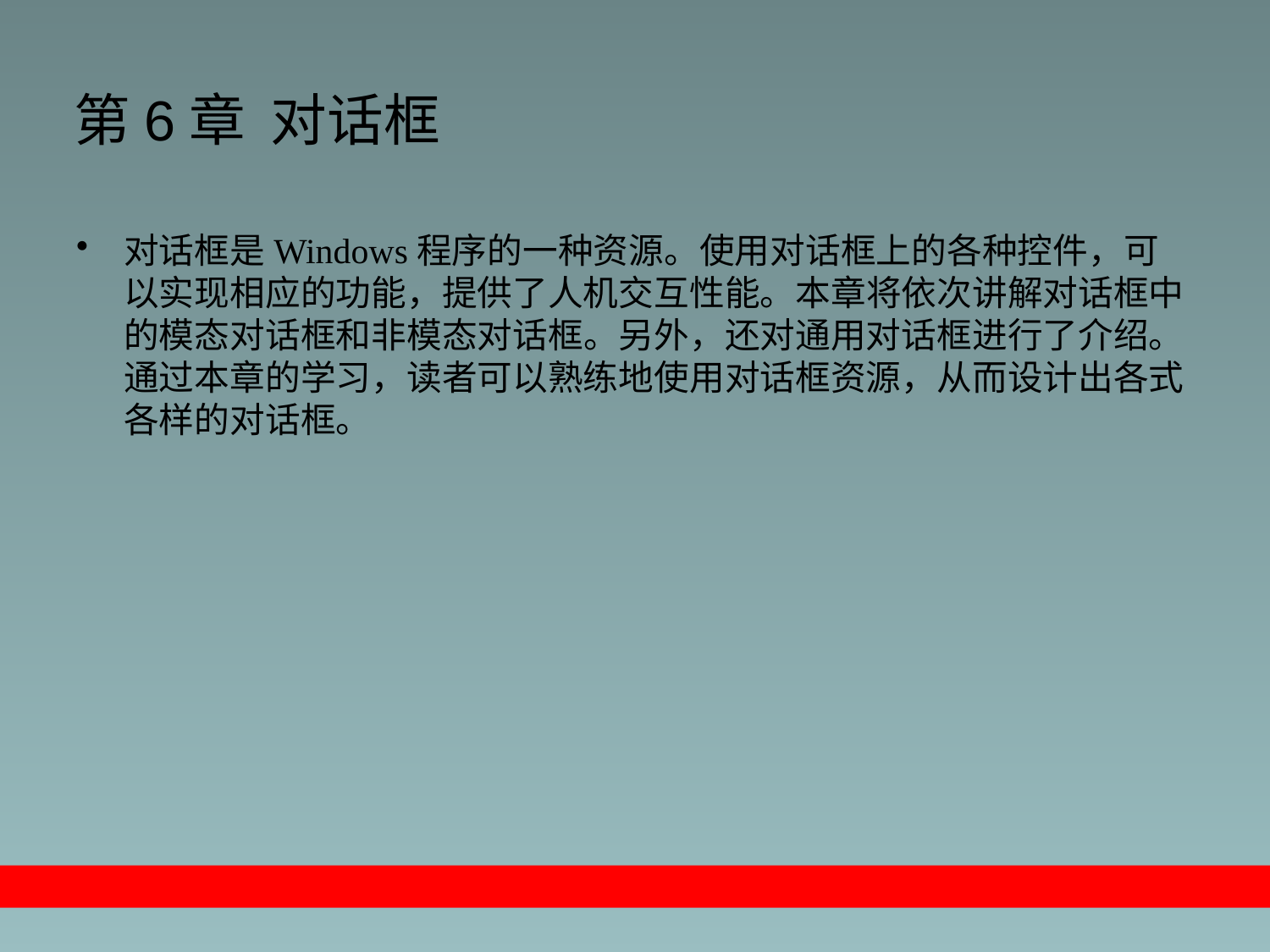

# 第6章  对话框
对话框是Windows程序的一种资源。使用对话框上的各种控件，可以实现相应的功能，提供了人机交互性能。本章将依次讲解对话框中的模态对话框和非模态对话框。另外，还对通用对话框进行了介绍。通过本章的学习，读者可以熟练地使用对话框资源，从而设计出各式各样的对话框。